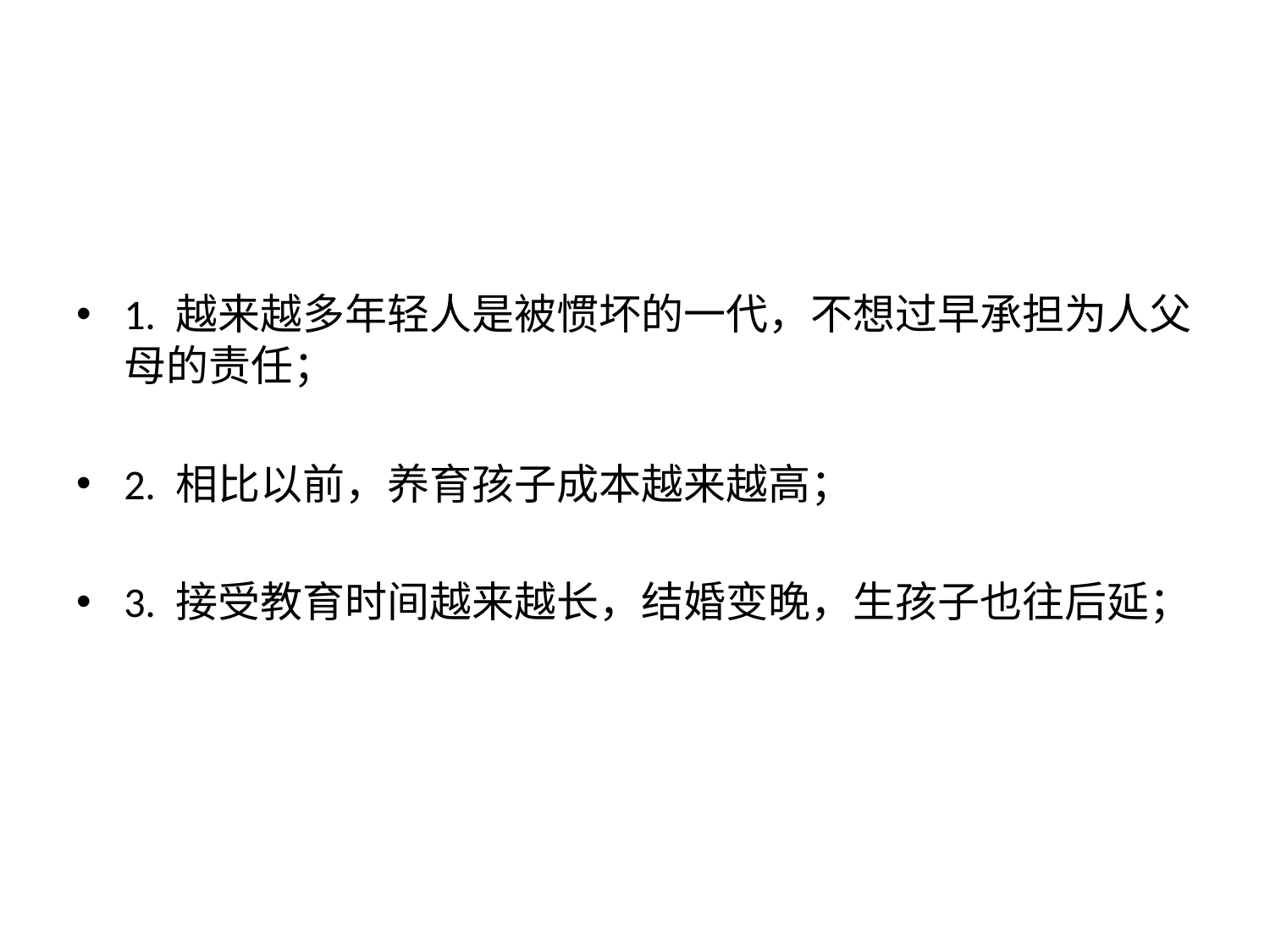

#

1. 越来越多年轻人是被惯坏的一代，不想过早承担为人父母的责任；

2. 相比以前，养育孩子成本越来越高；

3. 接受教育时间越来越长，结婚变晚，生孩子也往后延；